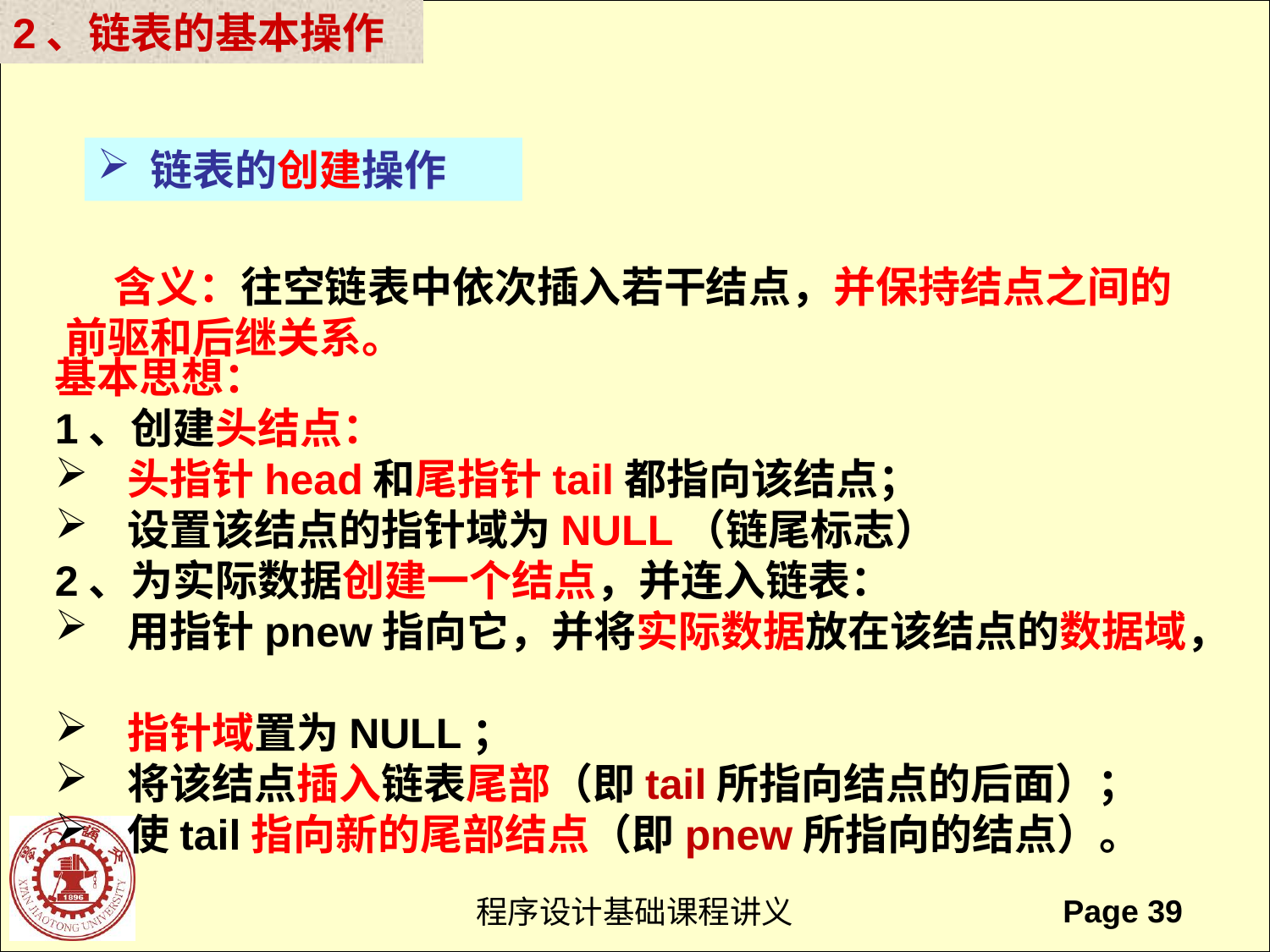

2、链表的基本操作
 链表的创建操作
    含义：往空链表中依次插入若干结点，并保持结点之间的前驱和后继关系。
基本思想：
1、创建头结点：
   头指针head和尾指针tail都指向该结点；
   设置该结点的指针域为NULL（链尾标志）
2、为实际数据创建一个结点，并连入链表：
   用指针pnew指向它，并将实际数据放在该结点的数据域，
   指针域置为NULL；
   将该结点插入链表尾部（即tail所指向结点的后面）；
   使tail指向新的尾部结点（即pnew所指向的结点）。